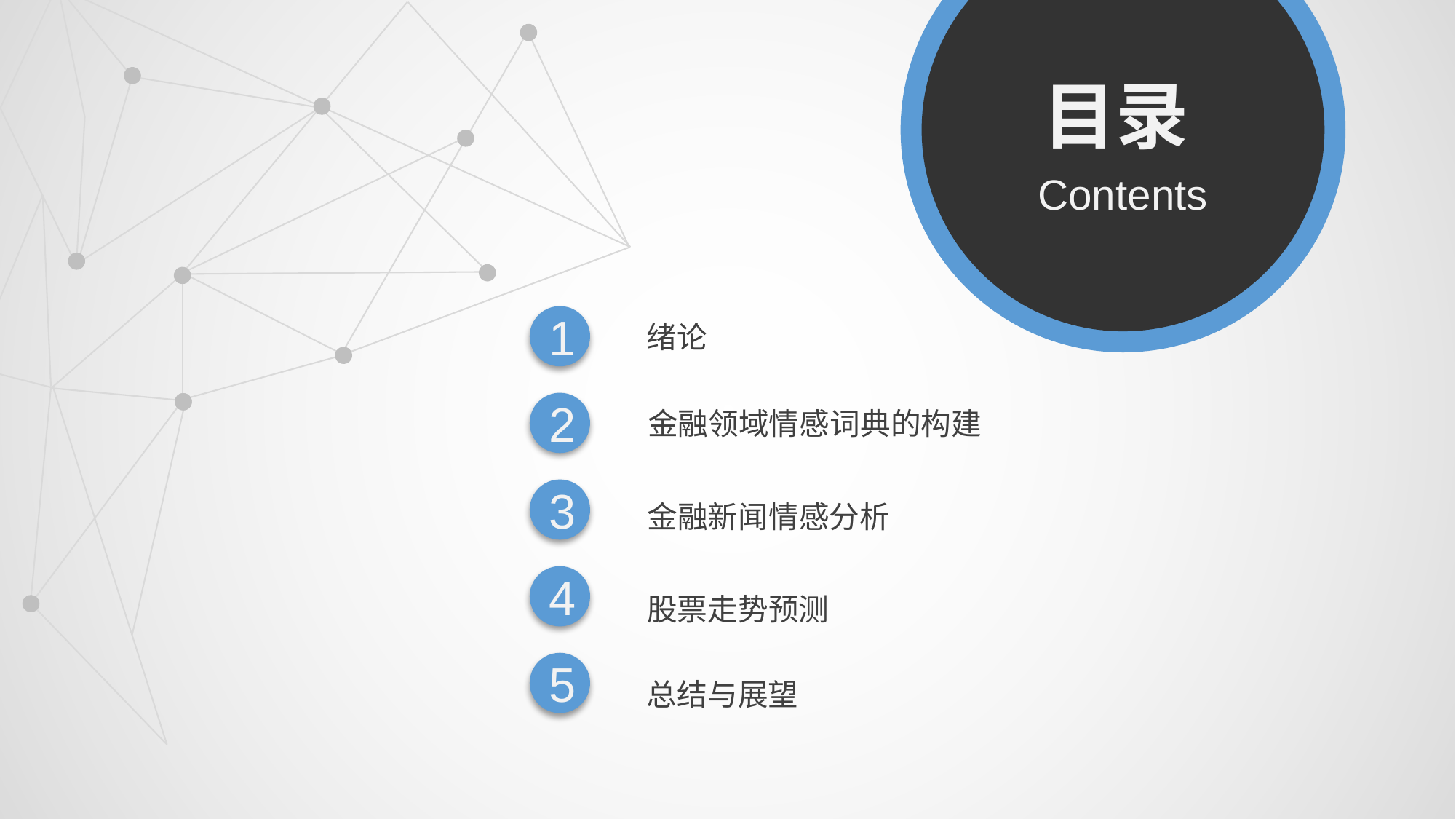

目录
Contents
1
绪论
2
金融领域情感词典的构建
3
金融新闻情感分析
4
股票走势预测
5
总结与展望